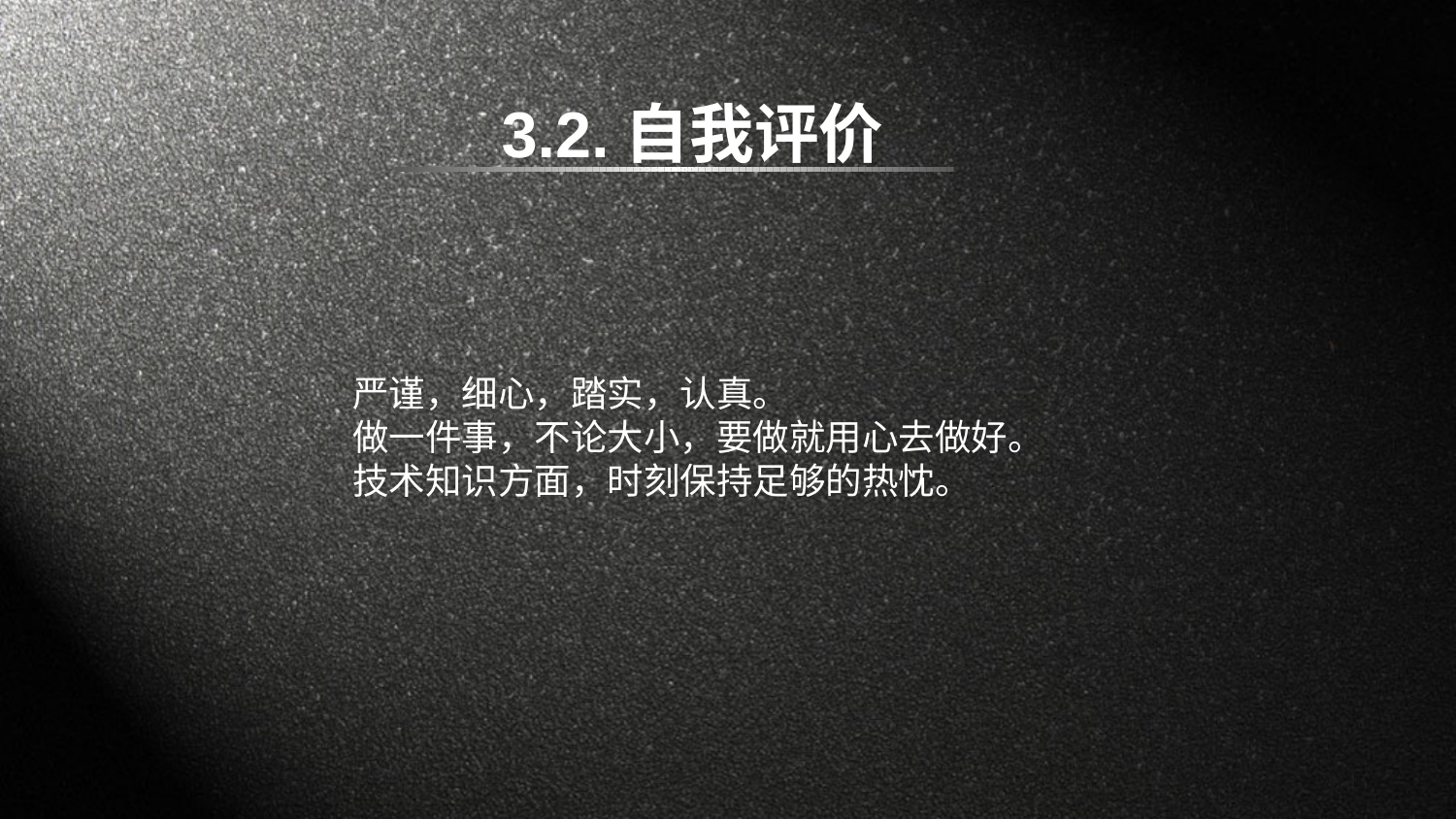

3.2.自我评价

严谨，细心，踏实，认真。
做一件事，不论大小，要做就用心去做好。
技术知识方面，时刻保持足够的热忱。